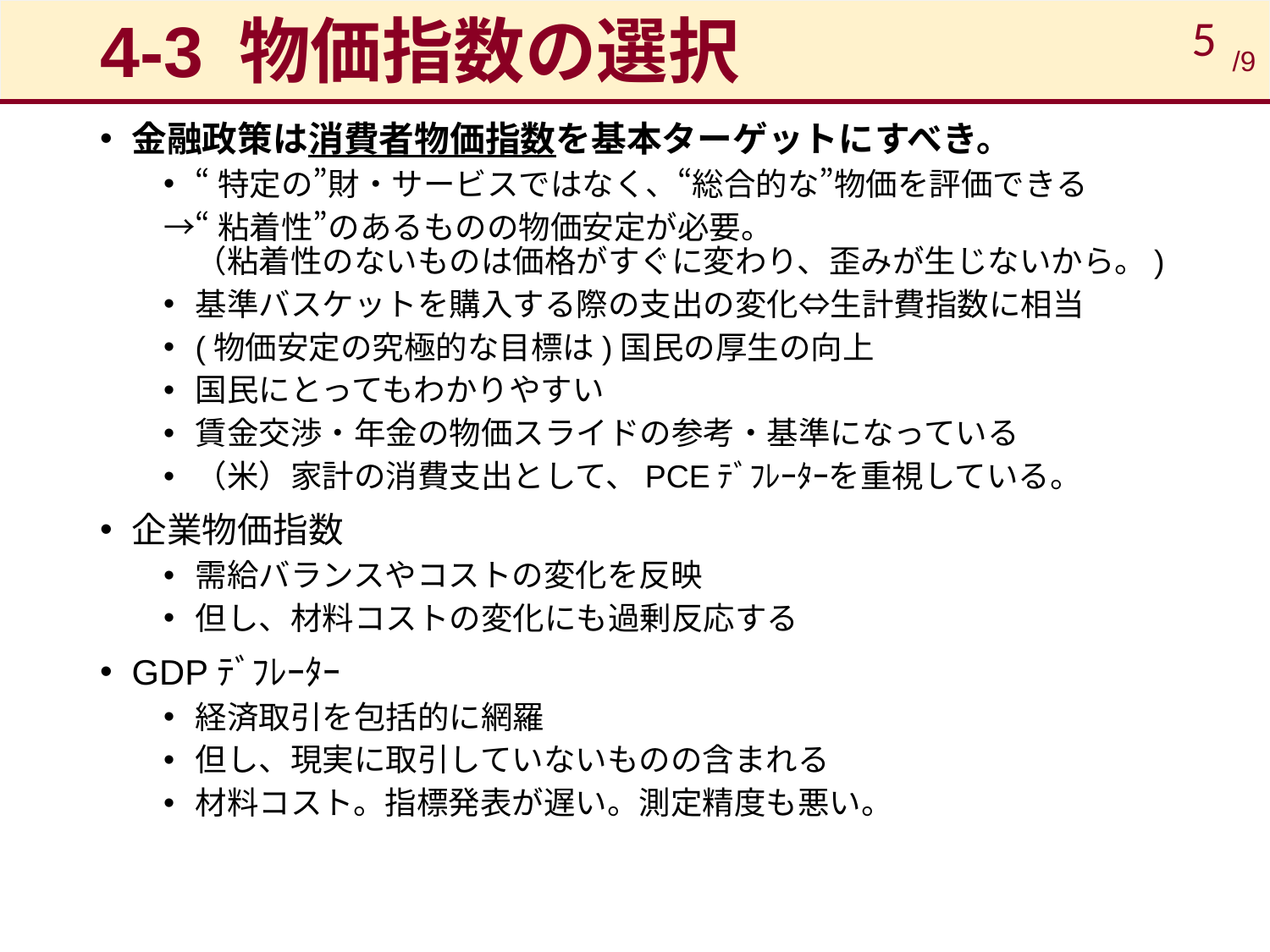

# 4-3 物価指数の選択
5
/9
金融政策は消費者物価指数を基本ターゲットにすべき。
“特定の”財・サービスではなく、“総合的な”物価を評価できる
→“粘着性”のあるものの物価安定が必要。
　（粘着性のないものは価格がすぐに変わり、歪みが生じないから。)
基準バスケットを購入する際の支出の変化⇔生計費指数に相当
(物価安定の究極的な目標は)国民の厚生の向上
国民にとってもわかりやすい
賃金交渉・年金の物価スライドの参考・基準になっている
（米）家計の消費支出として、PCEﾃﾞﾌﾚｰﾀｰを重視している。
企業物価指数
需給バランスやコストの変化を反映
但し、材料コストの変化にも過剰反応する
GDPﾃﾞﾌﾚｰﾀｰ
経済取引を包括的に網羅
但し、現実に取引していないものの含まれる
材料コスト。指標発表が遅い。測定精度も悪い。